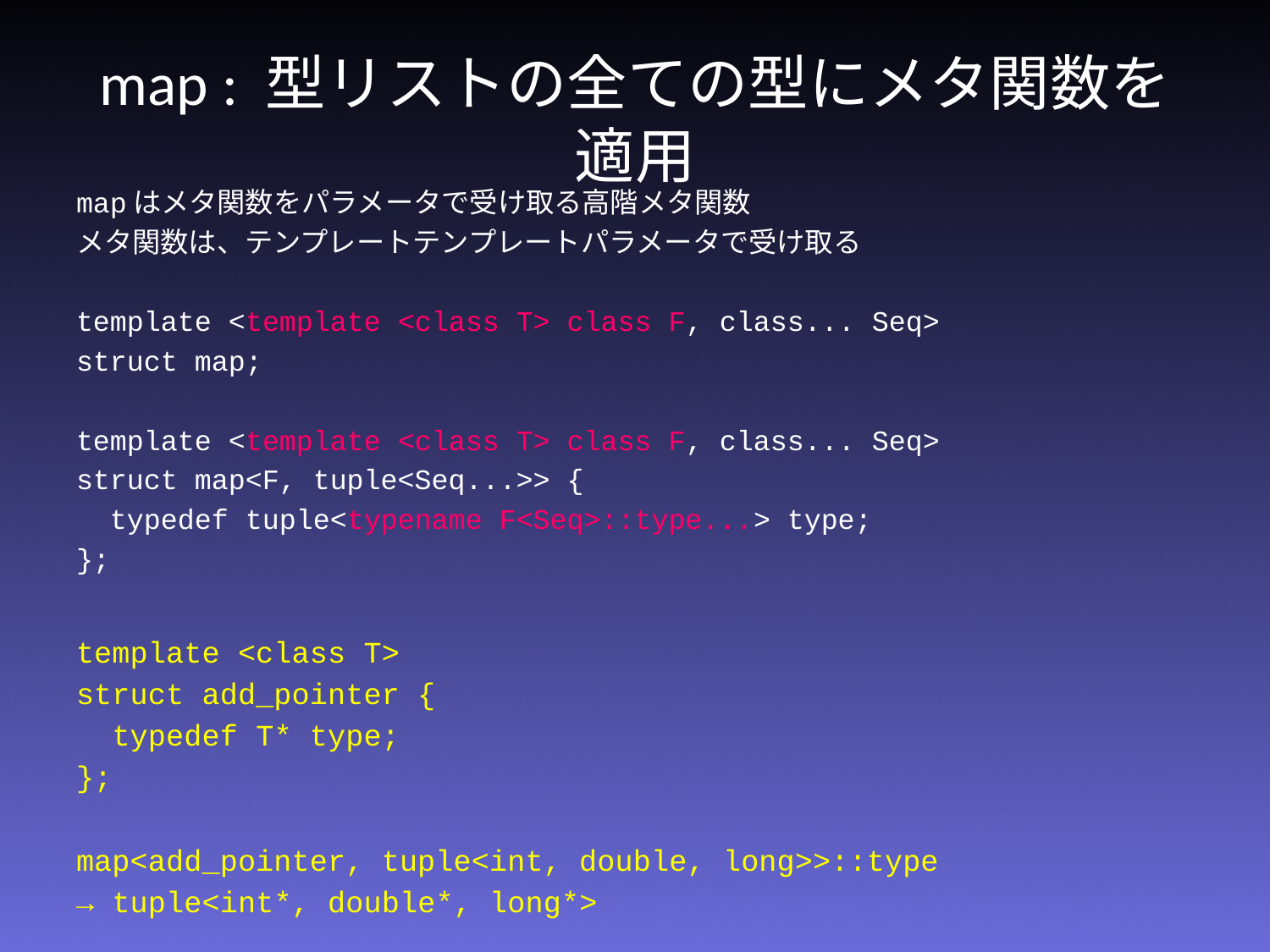

# map : 型リストの全ての型にメタ関数を適用
mapはメタ関数をパラメータで受け取る高階メタ関数
メタ関数は、テンプレートテンプレートパラメータで受け取る

template <template <class T> class F, class... Seq>
struct map;

template <template <class T> class F, class... Seq>
struct map<F, tuple<Seq...>> {
  typedef tuple<typename F<Seq>::type...> type;
};

template <class T>
struct add_pointer {
  typedef T* type;
};

map<add_pointer, tuple<int, double, long>>::type
→ tuple<int*, double*, long*>